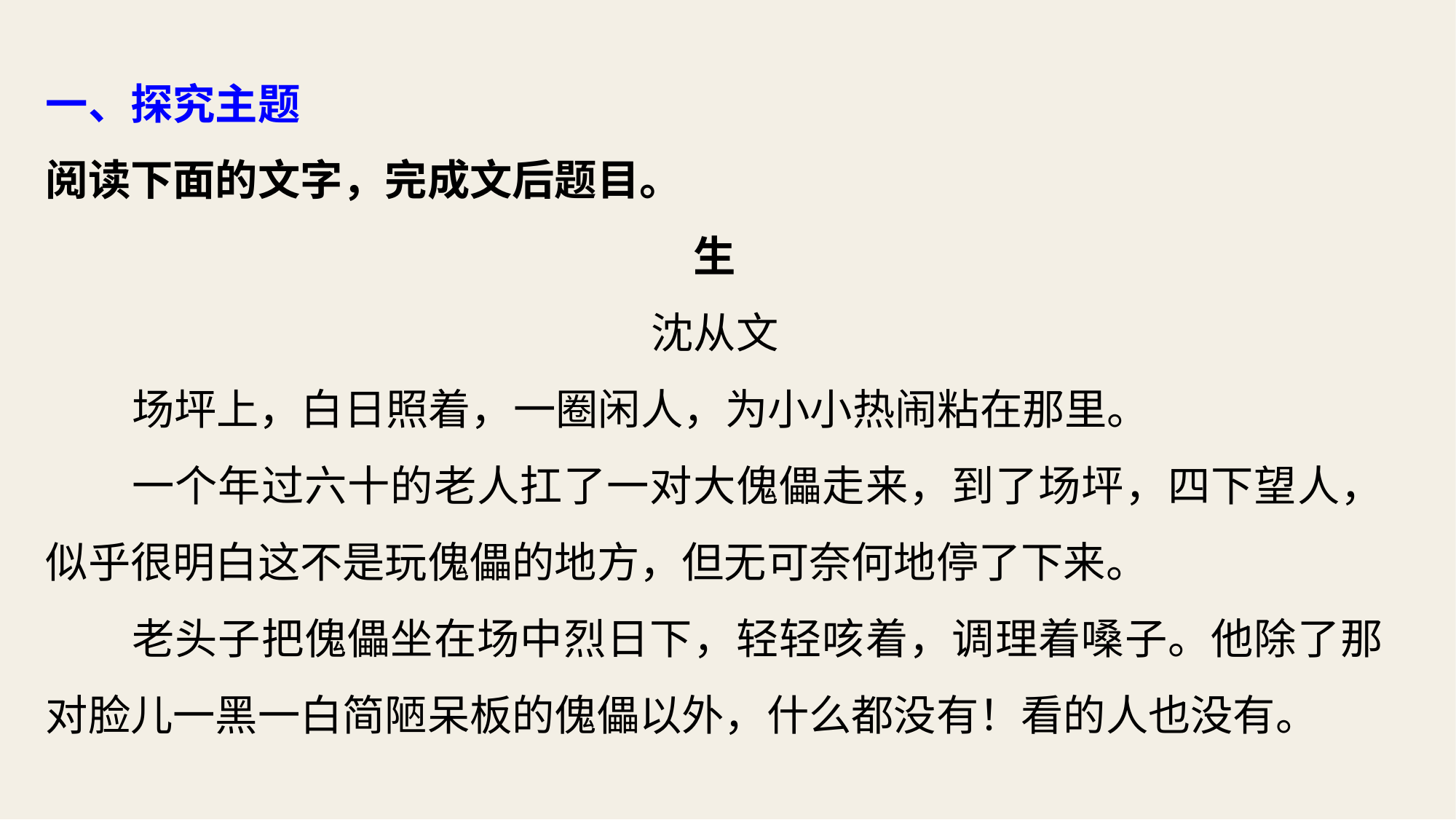

一、探究主题
阅读下面的文字，完成文后题目。
生
沈从文
场坪上，白日照着，一圈闲人，为小小热闹粘在那里。
一个年过六十的老人扛了一对大傀儡走来，到了场坪，四下望人，似乎很明白这不是玩傀儡的地方，但无可奈何地停了下来。
老头子把傀儡坐在场中烈日下，轻轻咳着，调理着嗓子。他除了那对脸儿一黑一白简陋呆板的傀儡以外，什么都没有！看的人也没有。